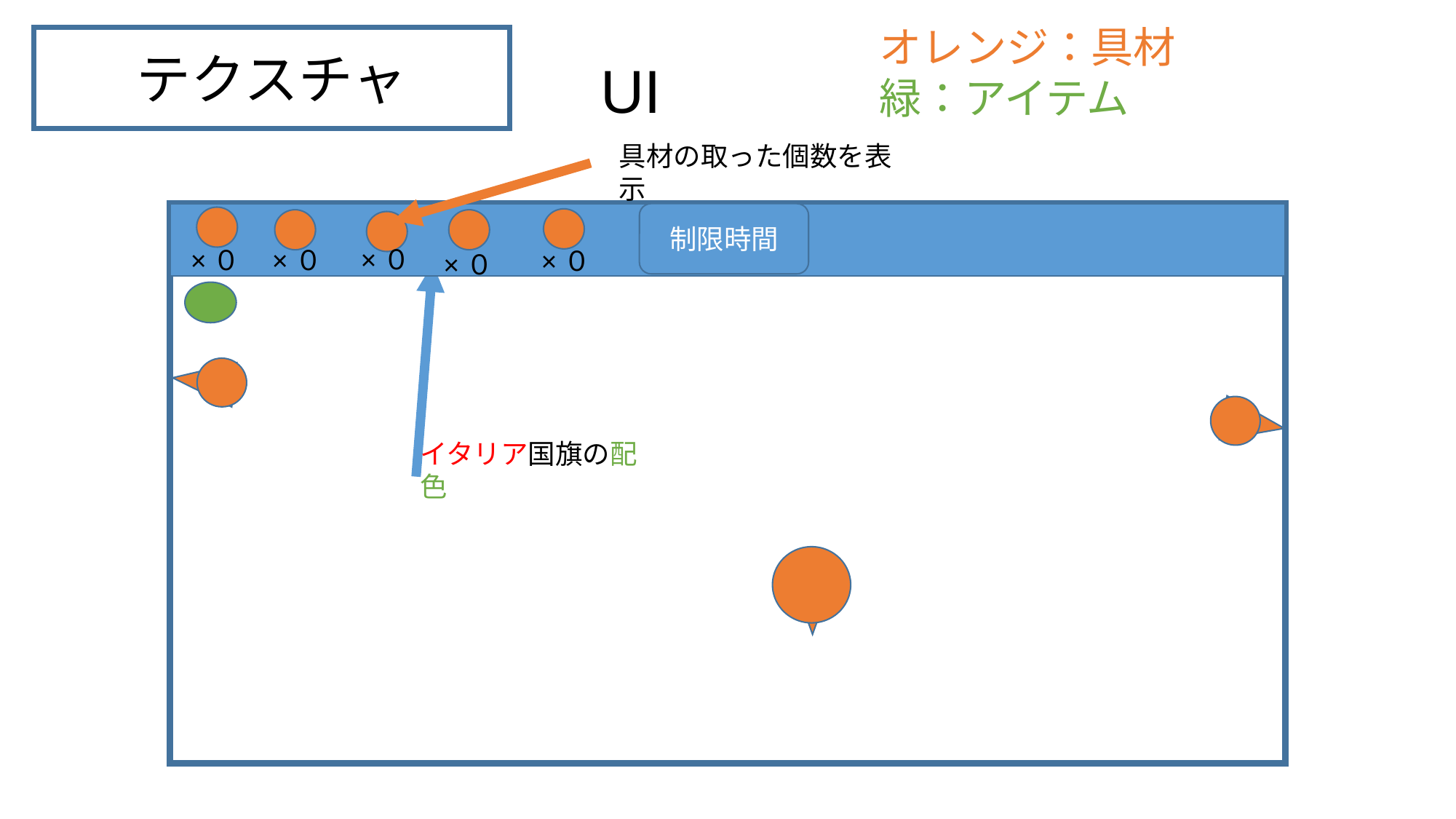

オレンジ：具材
緑：アイテム

テクスチャ
UI
具材の取った個数を表示

制限時間

×０
×０
×０
×０
×０

イタリア国旗の配色